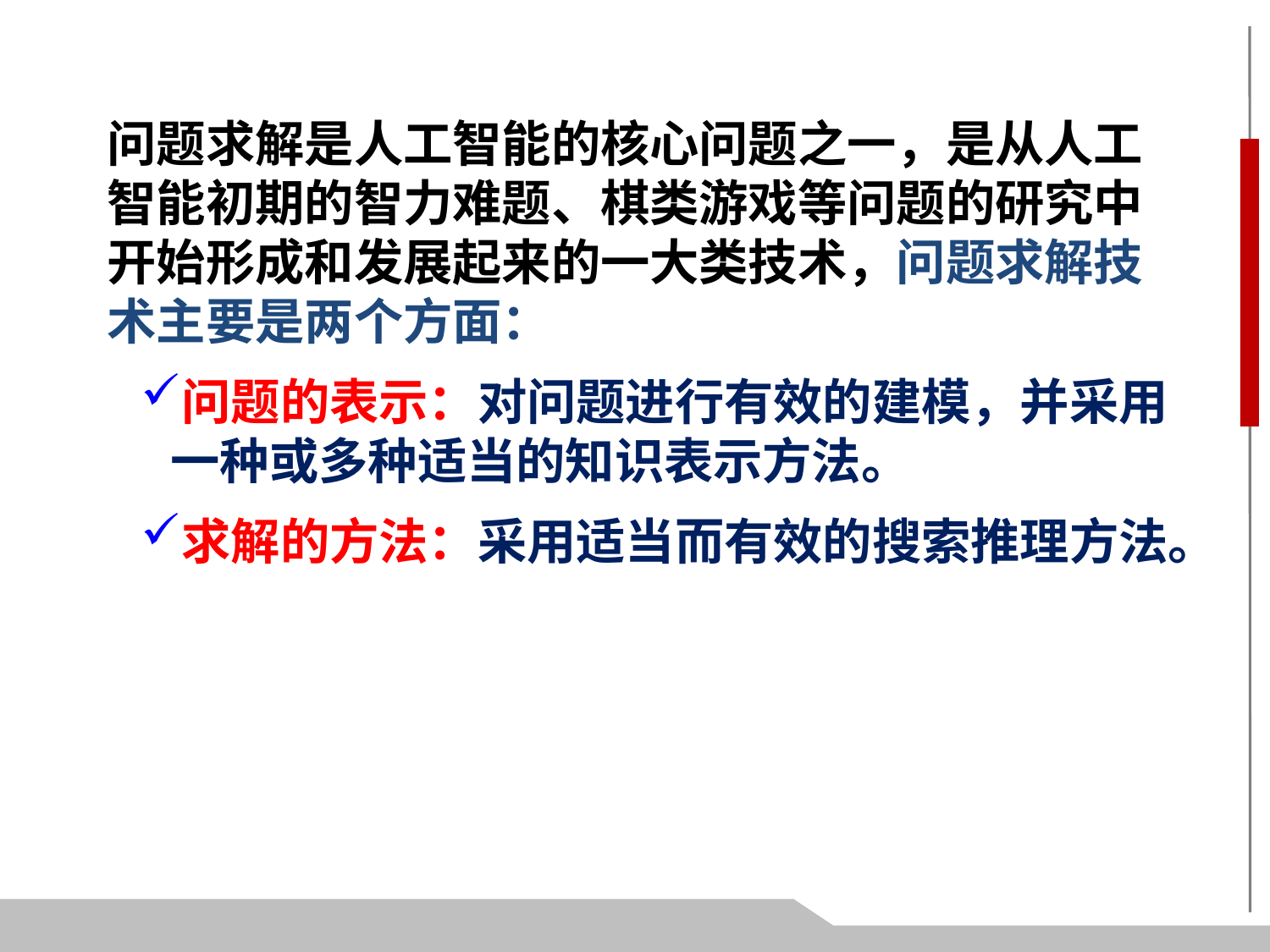

问题求解是人工智能的核心问题之一，是从人工智能初期的智力难题、棋类游戏等问题的研究中开始形成和发展起来的一大类技术，问题求解技术主要是两个方面：
问题的表示：对问题进行有效的建模，并采用一种或多种适当的知识表示方法。
求解的方法：采用适当而有效的搜索推理方法。